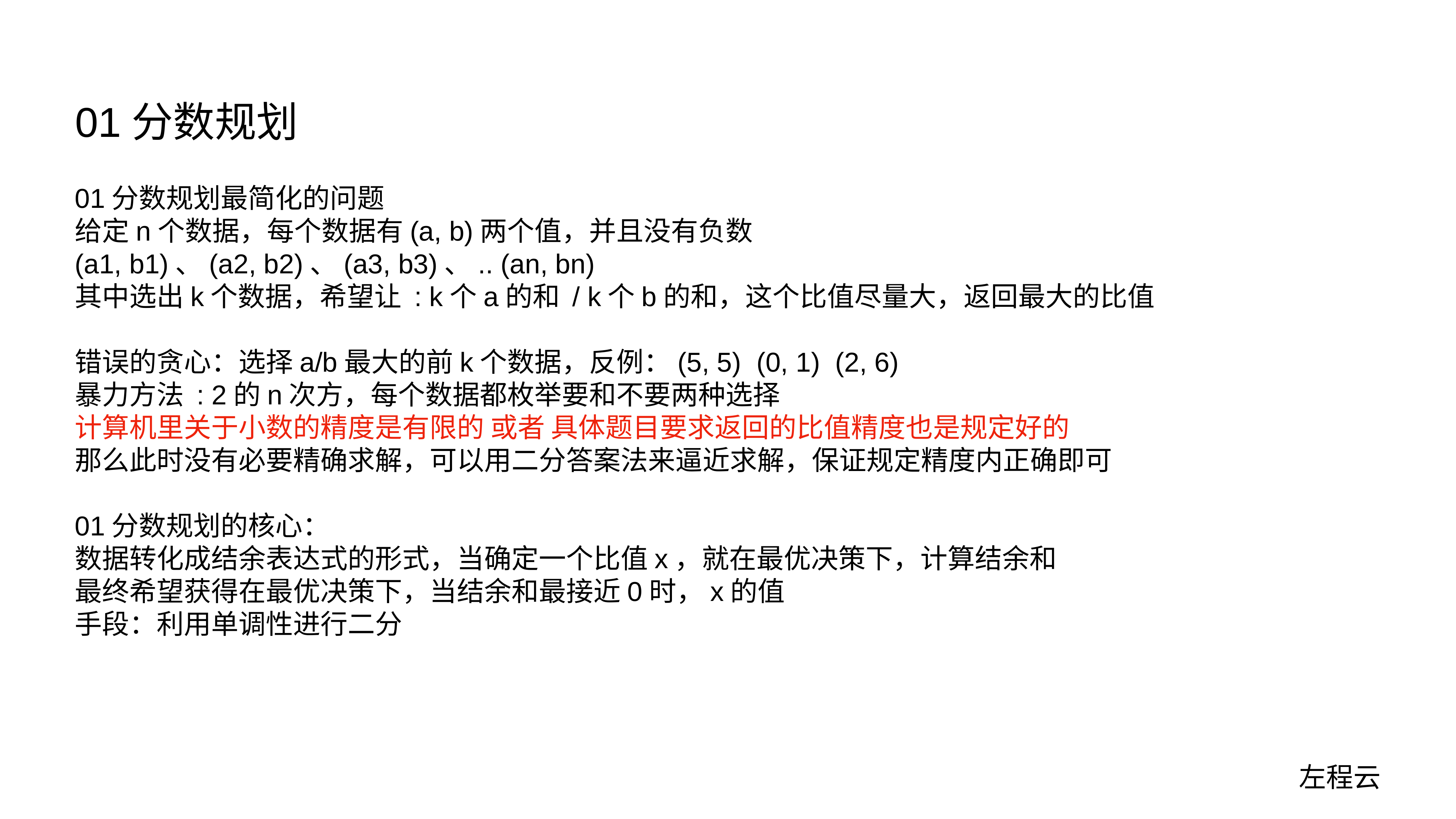

# 01分数规划
01分数规划最简化的问题
给定n个数据，每个数据有(a, b)两个值，并且没有负数
(a1, b1)、(a2, b2)、(a3, b3)、.. (an, bn)
其中选出k个数据，希望让 : k个a的和 / k个b的和，这个比值尽量大，返回最大的比值

错误的贪心：选择a/b最大的前k个数据，反例：(5, 5)  (0, 1)  (2, 6)
暴力方法 : 2的n次方，每个数据都枚举要和不要两种选择
计算机里关于小数的精度是有限的 或者 具体题目要求返回的比值精度也是规定好的
那么此时没有必要精确求解，可以用二分答案法来逼近求解，保证规定精度内正确即可

01分数规划的核心：
数据转化成结余表达式的形式，当确定一个比值x，就在最优决策下，计算结余和
最终希望获得在最优决策下，当结余和最接近0时，x的值
手段：利用单调性进行二分
左程云